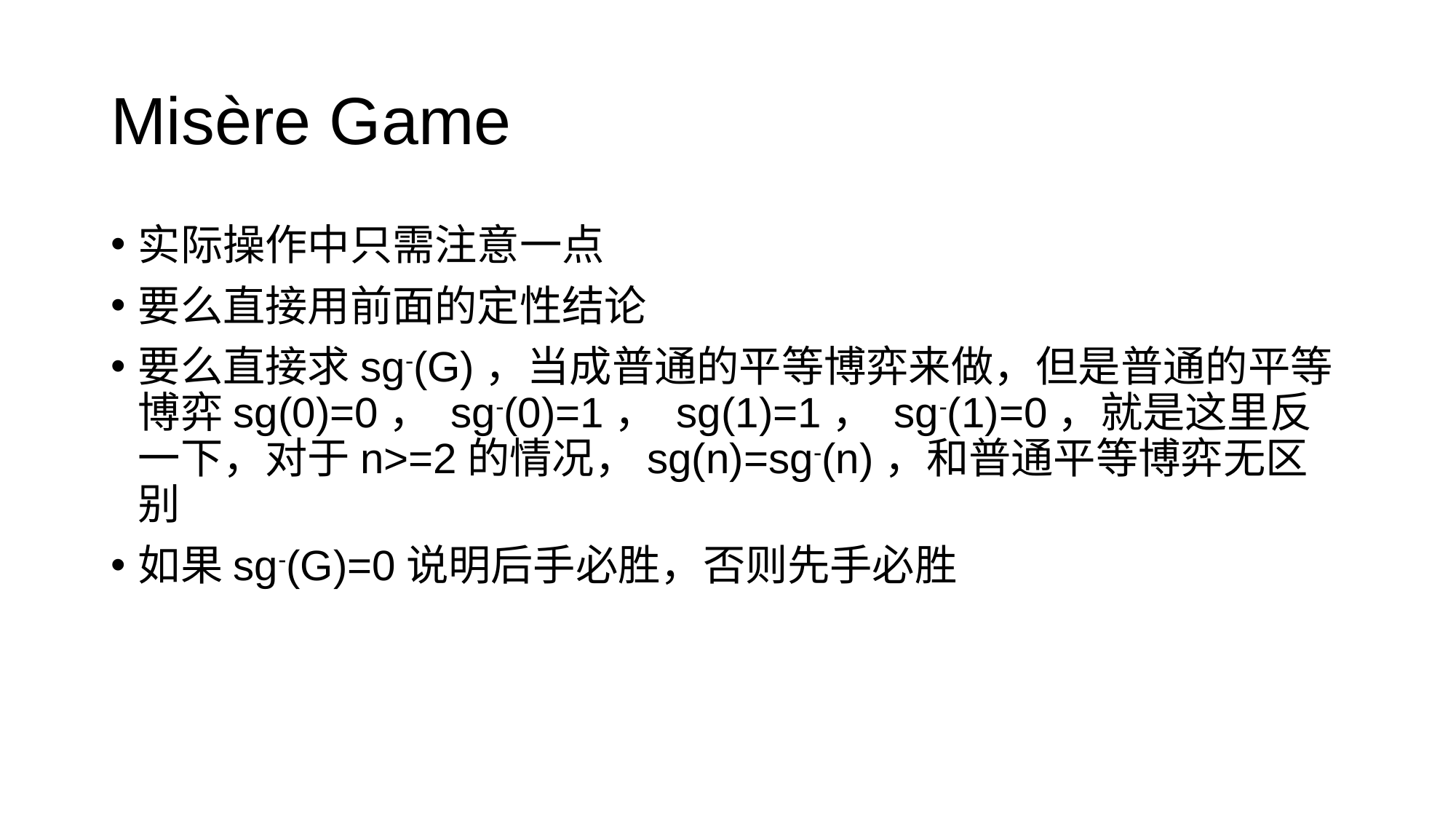

# Misère Game
实际操作中只需注意一点
要么直接用前面的定性结论
要么直接求sg-(G)，当成普通的平等博弈来做，但是普通的平等博弈sg(0)=0， sg-(0)=1， sg(1)=1， sg-(1)=0，就是这里反一下，对于n>=2的情况，sg(n)=sg-(n)，和普通平等博弈无区别
如果sg-(G)=0说明后手必胜，否则先手必胜